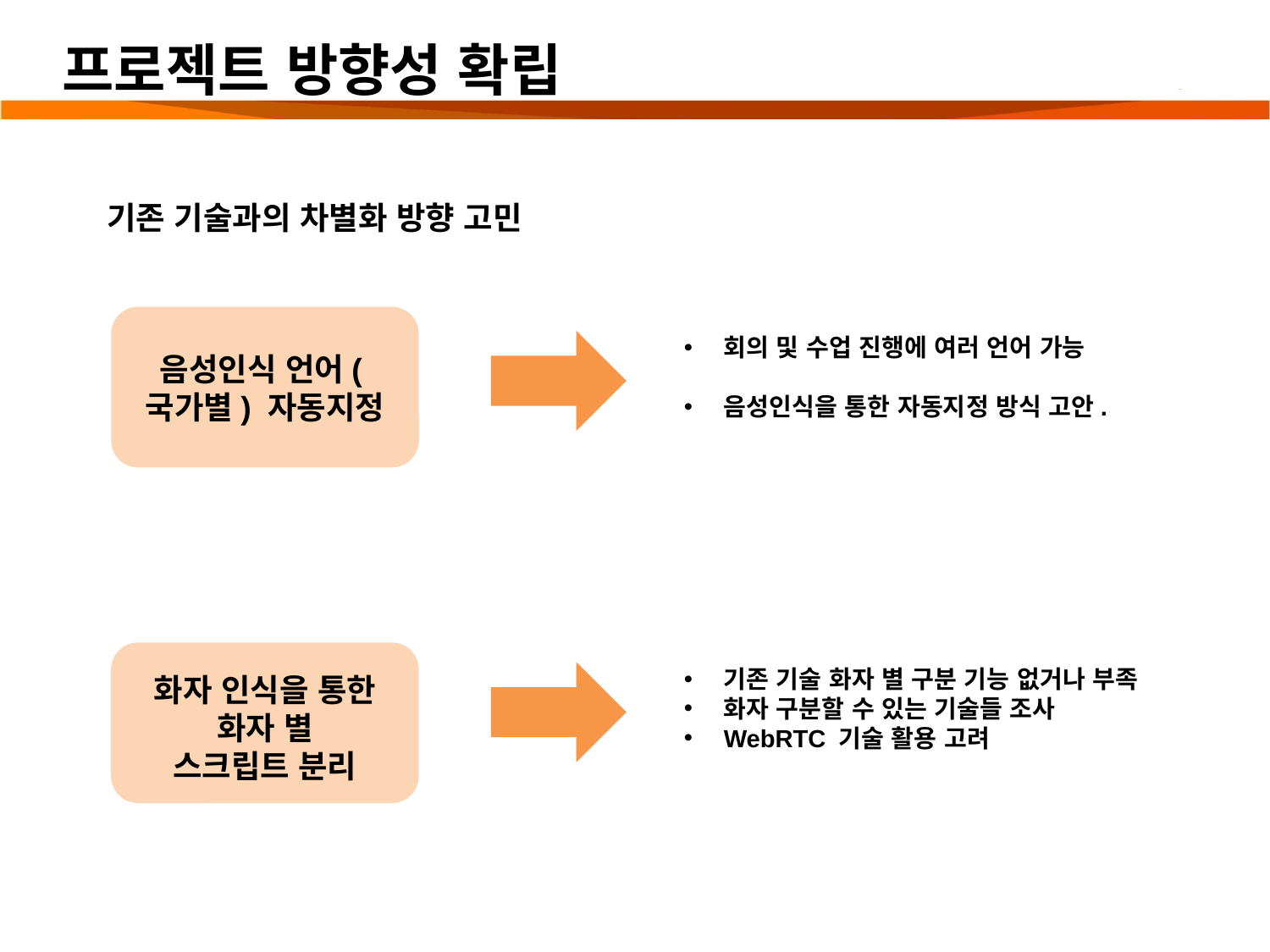

# 프로젝트 방향성 확립
기존 기술과의 차별화 방향 고민
음성인식 언어(국가별) 자동지정
회의 및 수업 진행에 여러 언어 가능

음성인식을 통한 자동지정 방식 고안.

화자 인식을 통한 화자 별
스크립트 분리

기존 기술 화자 별 구분 기능 없거나 부족
화자 구분할 수 있는 기술들 조사
WebRTC 기술 활용 고려